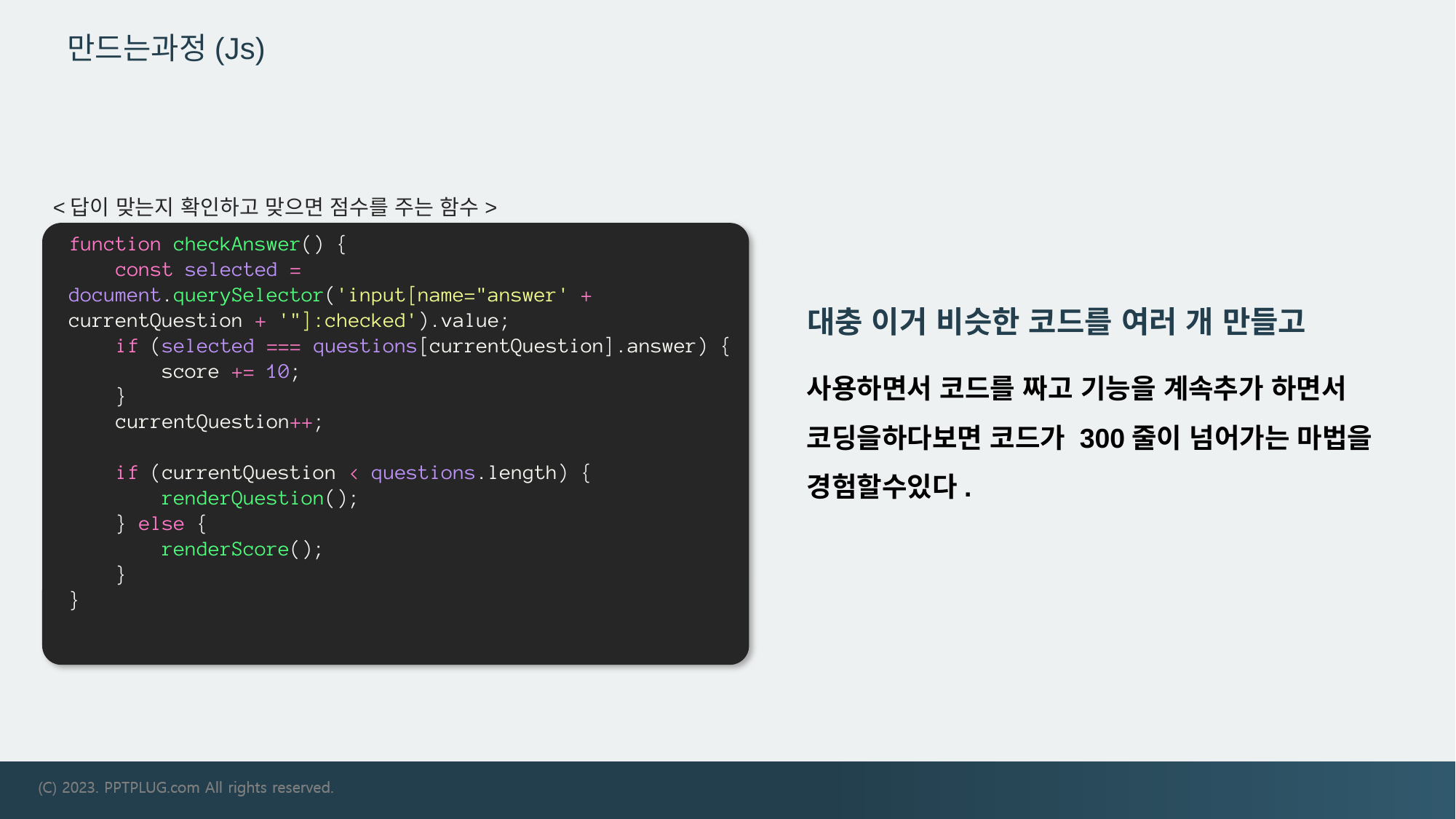

# 만드는과정(Js)
<답이 맞는지 확인하고 맞으면 점수를 주는 함수>

function checkAnswer() {
    const selected = document.querySelector('input[name="answer' + currentQuestion + '"]:checked').value;
    if (selected === questions[currentQuestion].answer) {
        score += 10;
    }
    currentQuestion++;
    if (currentQuestion < questions.length) {
        renderQuestion();
    } else {
        renderScore();
    }
}
대충 이거 비슷한 코드를 여러 개 만들고
사용하면서 코드를 짜고 기능을 계속추가 하면서
코딩을하다보면 코드가 300줄이 넘어가는 마법을 경험할수있다.